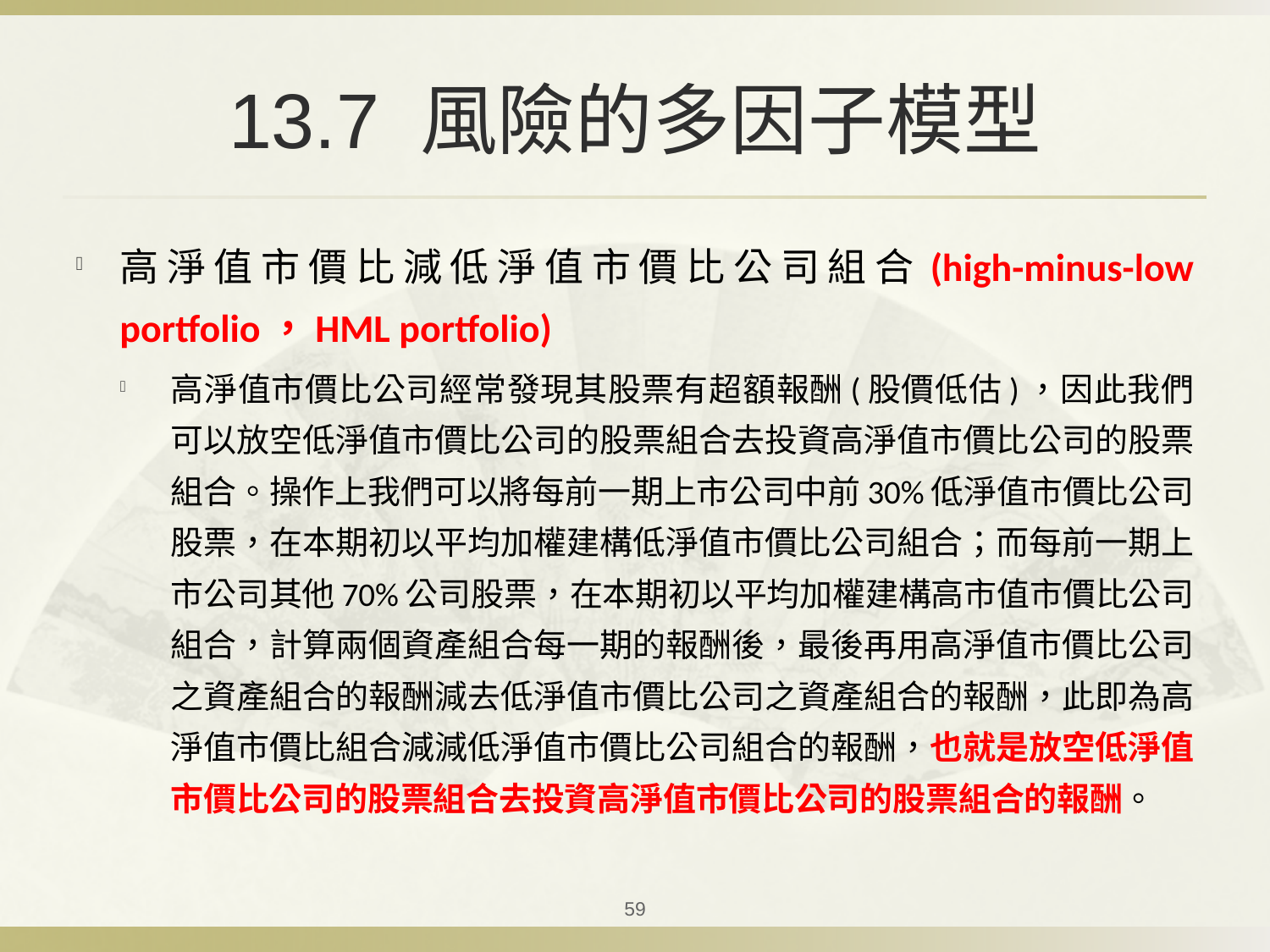

# 13.7 風險的多因子模型
高淨值市價比減低淨值市價比公司組合(high-minus-low portfolio，HML portfolio)
高淨值市價比公司經常發現其股票有超額報酬(股價低估)，因此我們可以放空低淨值市價比公司的股票組合去投資高淨值市價比公司的股票組合。操作上我們可以將每前一期上市公司中前30%低淨值市價比公司股票，在本期初以平均加權建構低淨值市價比公司組合；而每前一期上市公司其他70%公司股票，在本期初以平均加權建構高市值市價比公司組合，計算兩個資產組合每一期的報酬後，最後再用高淨值市價比公司之資產組合的報酬減去低淨值市價比公司之資產組合的報酬，此即為高淨值市價比組合減減低淨值市價比公司組合的報酬，也就是放空低淨值市價比公司的股票組合去投資高淨值市價比公司的股票組合的報酬。

59